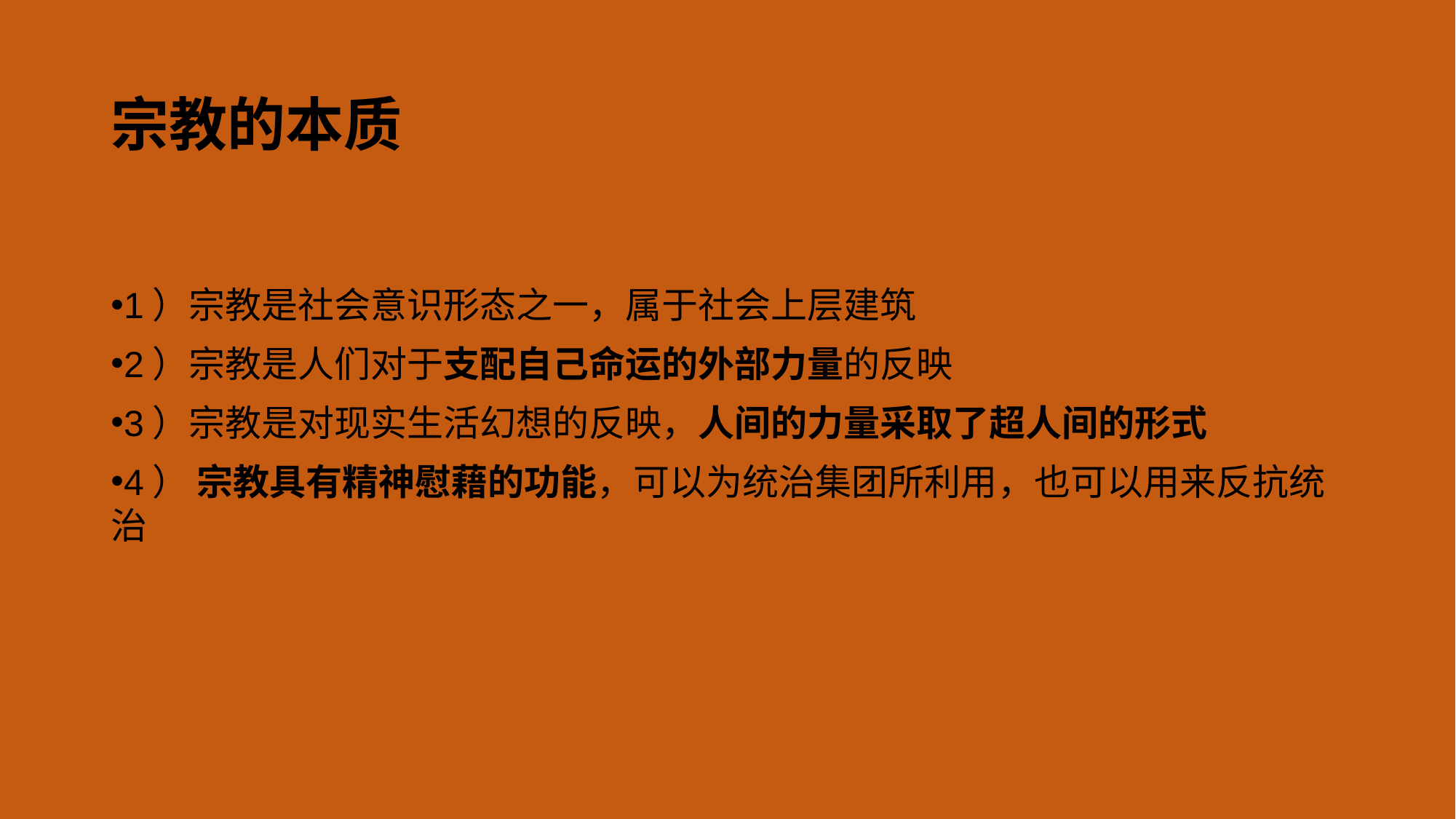

# 宗教的本质

1）宗教是社会意识形态之一，属于社会上层建筑
2）宗教是人们对于支配自己命运的外部力量的反映
3）宗教是对现实生活幻想的反映，人间的力量采取了超人间的形式
4） 宗教具有精神慰藉的功能，可以为统治集团所利用，也可以用来反抗统治